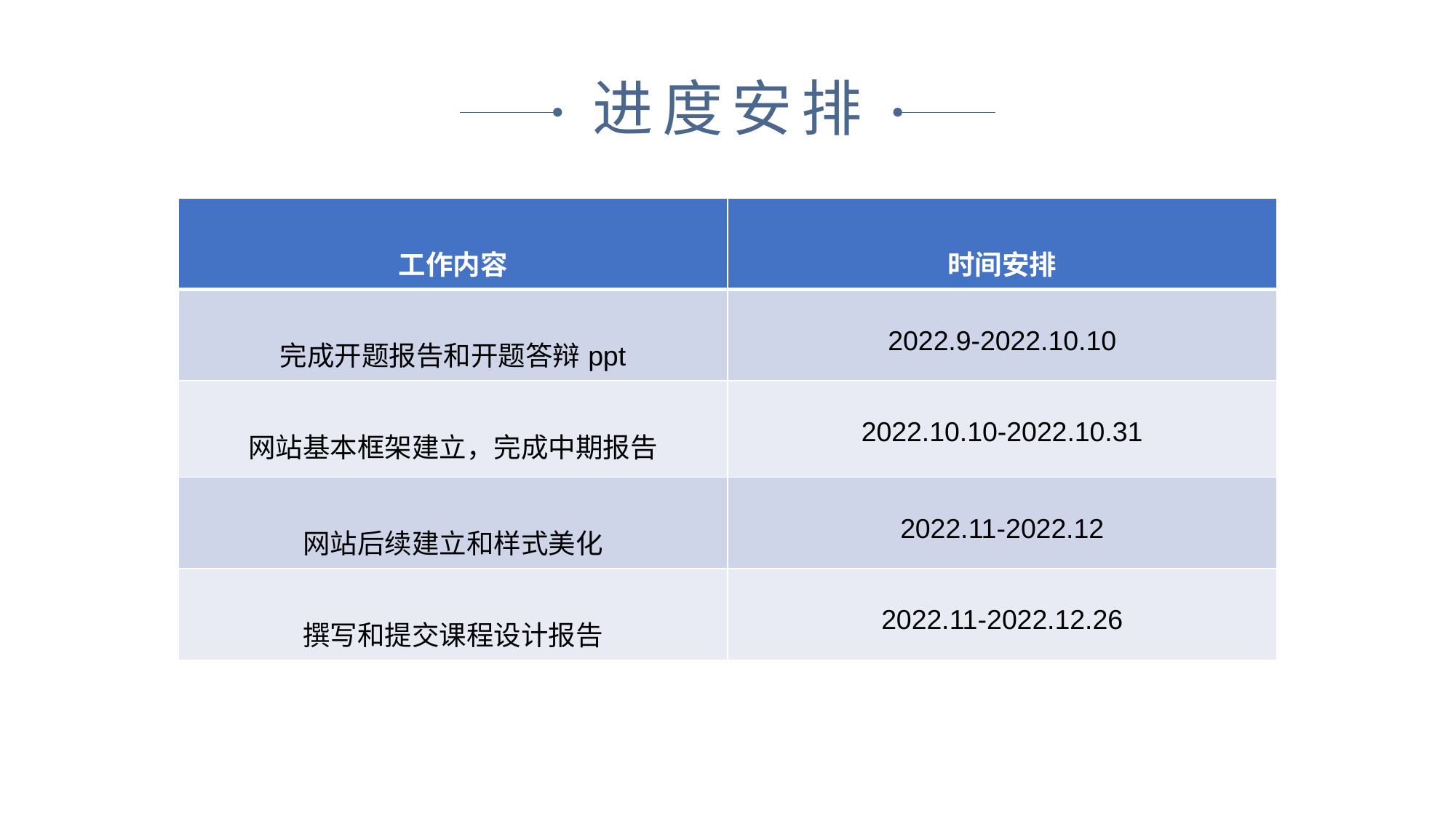

进度安排
| 工作内容 | 时间安排 |
| --- | --- |
| 完成开题报告和开题答辩ppt | 2022.9-2022.10.10 |
| 网站基本框架建立，完成中期报告 | 2022.10.10-2022.10.31 |
| 网站后续建立和样式美化 | 2022.11-2022.12 |
| 撰写和提交课程设计报告 | 2022.11-2022.12.26 |